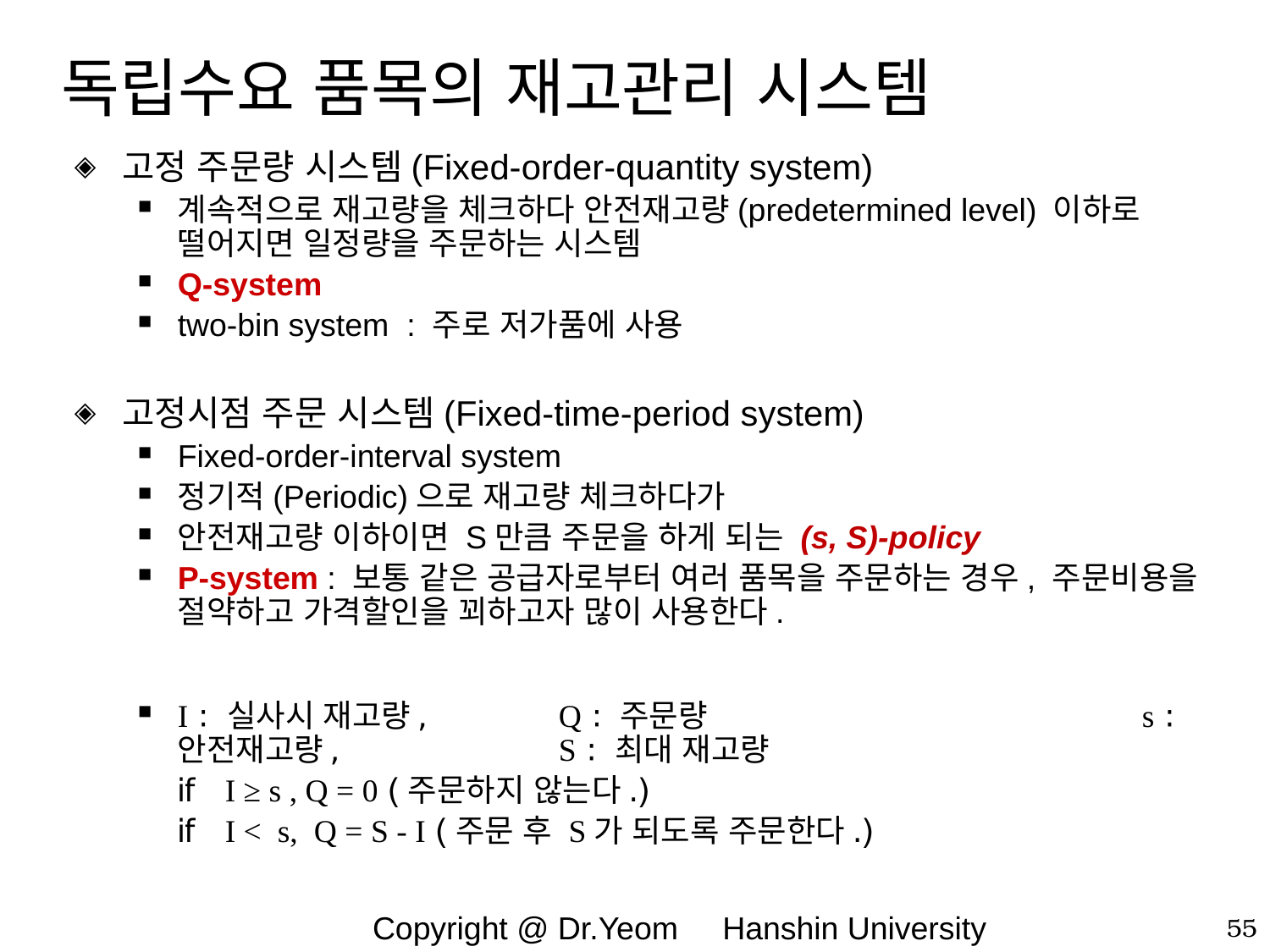

# 독립수요 품목의 재고관리 시스템
고정 주문량 시스템(Fixed-order-quantity system)
계속적으로 재고량을 체크하다 안전재고량(predetermined level) 이하로 떨어지면 일정량을 주문하는 시스템
Q-system
two-bin system  : 주로 저가품에 사용

고정시점 주문 시스템(Fixed-time-period system)
Fixed-order-interval system
정기적(Periodic)으로 재고량 체크하다가
안전재고량 이하이면 S만큼 주문을 하게 되는 (s, S)-policy
P-system : 보통 같은 공급자로부터 여러 품목을 주문하는 경우, 주문비용을 절약하고 가격할인을 꾀하고자 많이 사용한다.

I : 실사시 재고량,       	Q : 주문량                                                s : 안전재고량,		S : 최대 재고량
    if   I ≥ s , Q = 0 (주문하지 않는다.)
    if   I <  s,  Q = S - I (주문 후 S가 되도록 주문한다.)
55